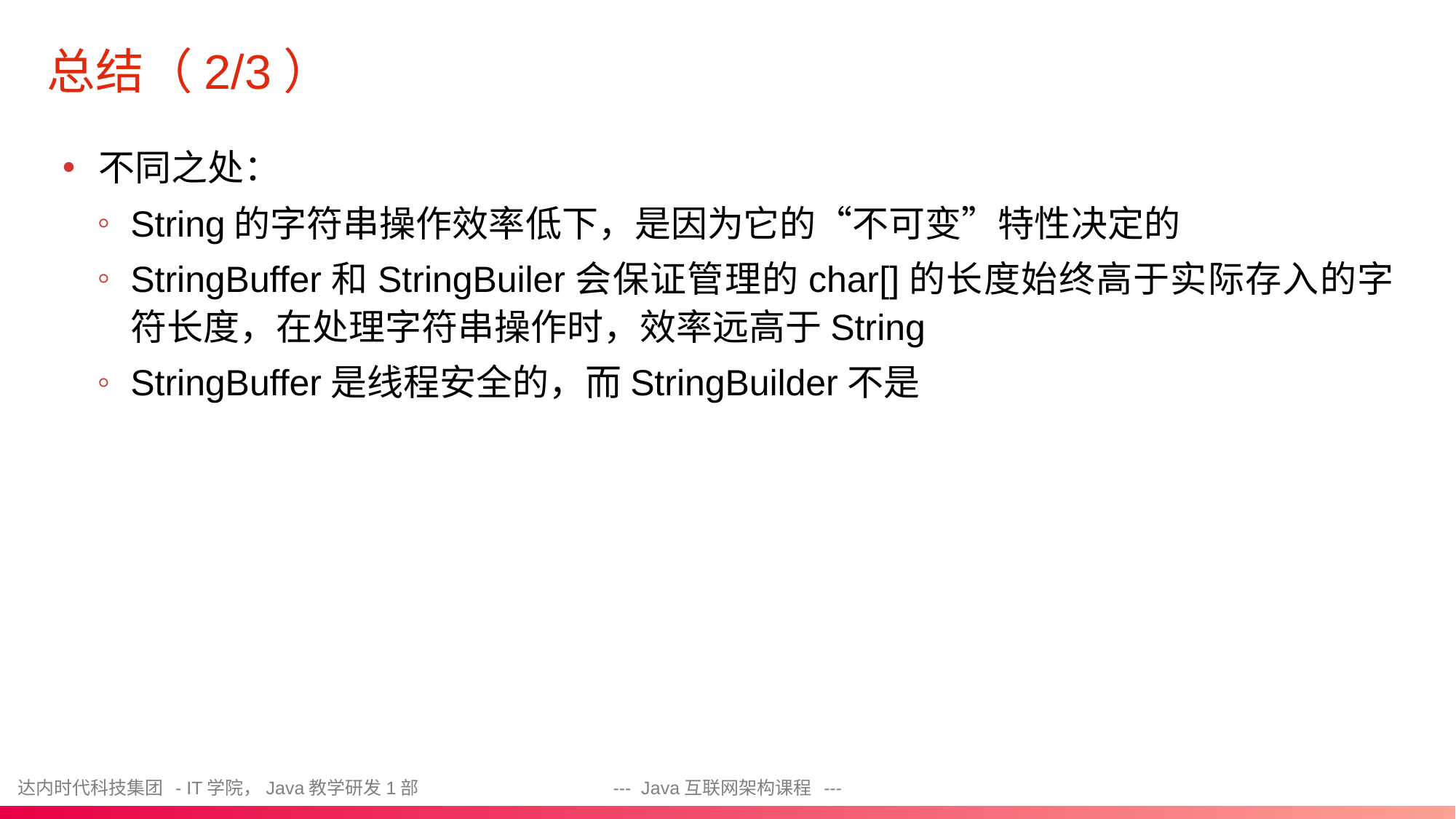

# 总结（2/3）
不同之处：
String的字符串操作效率低下，是因为它的“不可变”特性决定的
StringBuffer和StringBuiler会保证管理的char[]的长度始终高于实际存入的字符长度，在处理字符串操作时，效率远高于String
StringBuffer是线程安全的，而StringBuilder不是